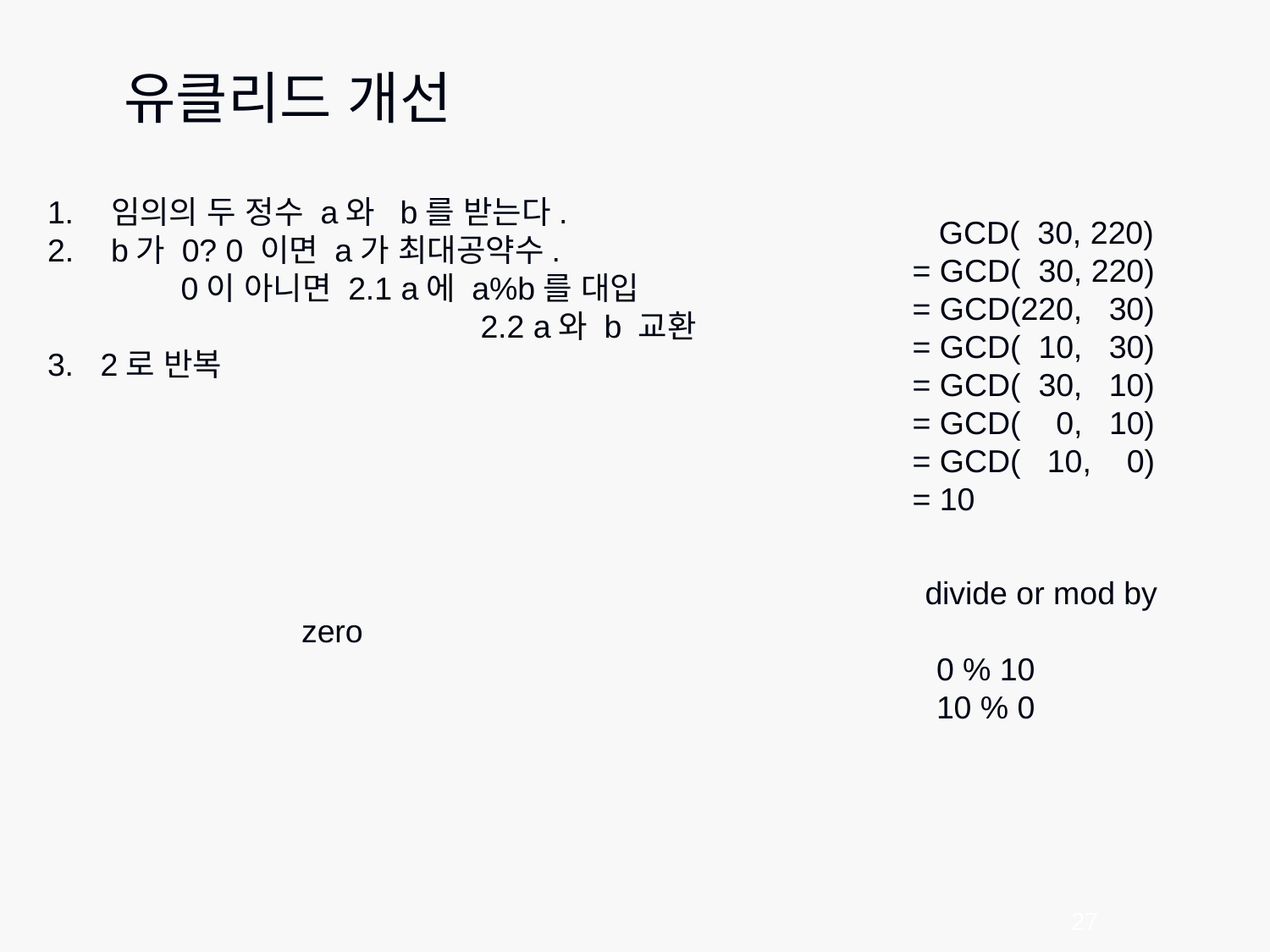

유클리드 개선
임의의 두 정수 a와  b를 받는다.
b가 0? 0 이면 a가 최대공약수.
               0이 아니면 2.1 a에 a%b를 대입
			             2.2 a와 b 교환
3.   2로 반복

					             divide or mod by zero
						0 % 10
						10 % 0

   GCD(  30, 220)
= GCD(  30, 220)
= GCD(220,   30)
= GCD(  10,   30)
= GCD(  30,   10)
= GCD(    0,   10)
= GCD(   10,    0)
= 10
27